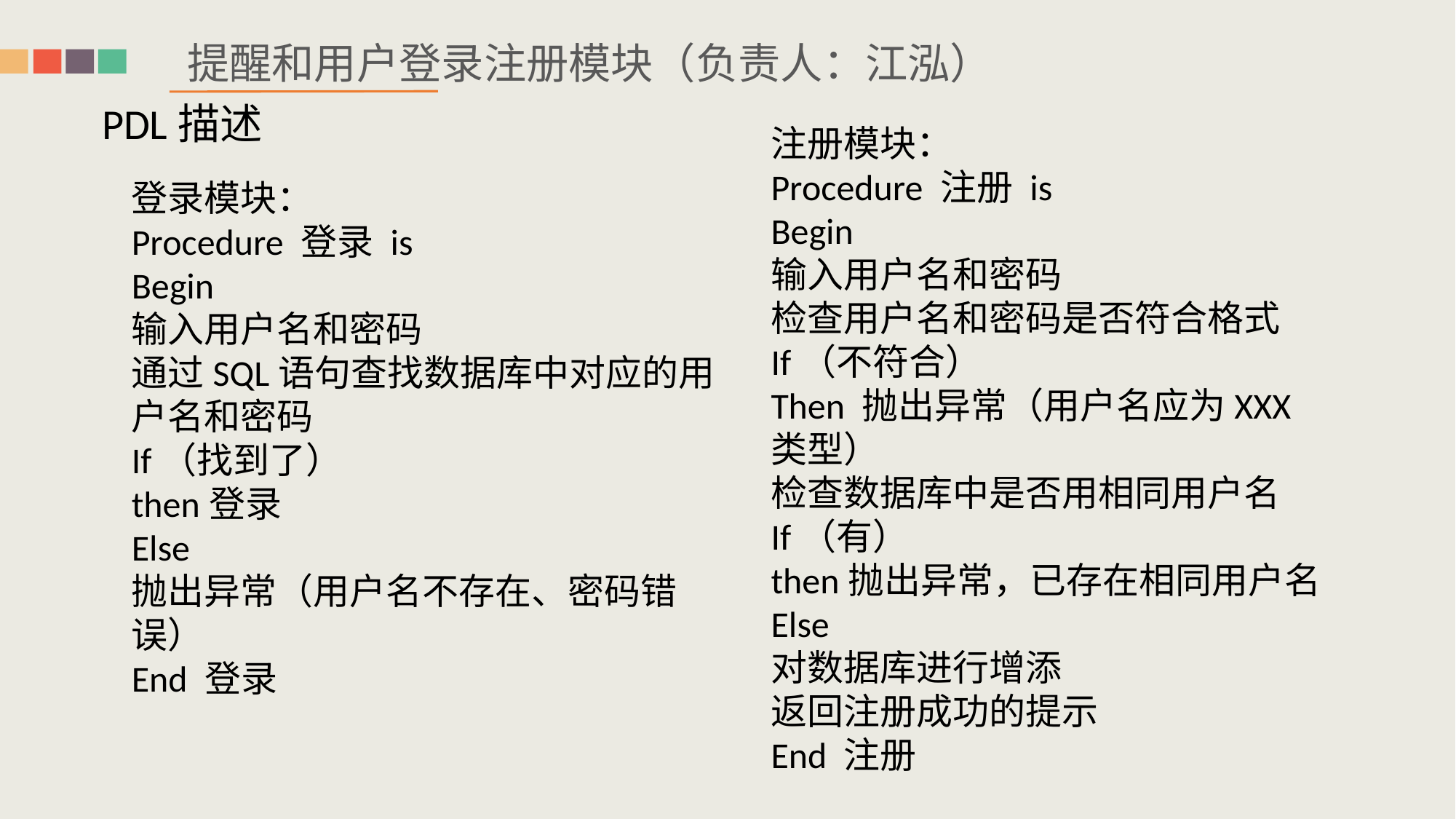

提醒和用户登录注册模块（负责人：江泓）
PDL描述
注册模块：
Procedure 注册 is
Begin
输入用户名和密码
检查用户名和密码是否符合格式
If（不符合）
Then 抛出异常（用户名应为XXX类型）
检查数据库中是否用相同用户名
If（有）
then抛出异常，已存在相同用户名
Else
对数据库进行增添
返回注册成功的提示
End 注册
登录模块：
Procedure 登录 is
Begin
输入用户名和密码
通过SQL语句查找数据库中对应的用户名和密码
If（找到了）
then登录
Else
抛出异常（用户名不存在、密码错误）
End 登录